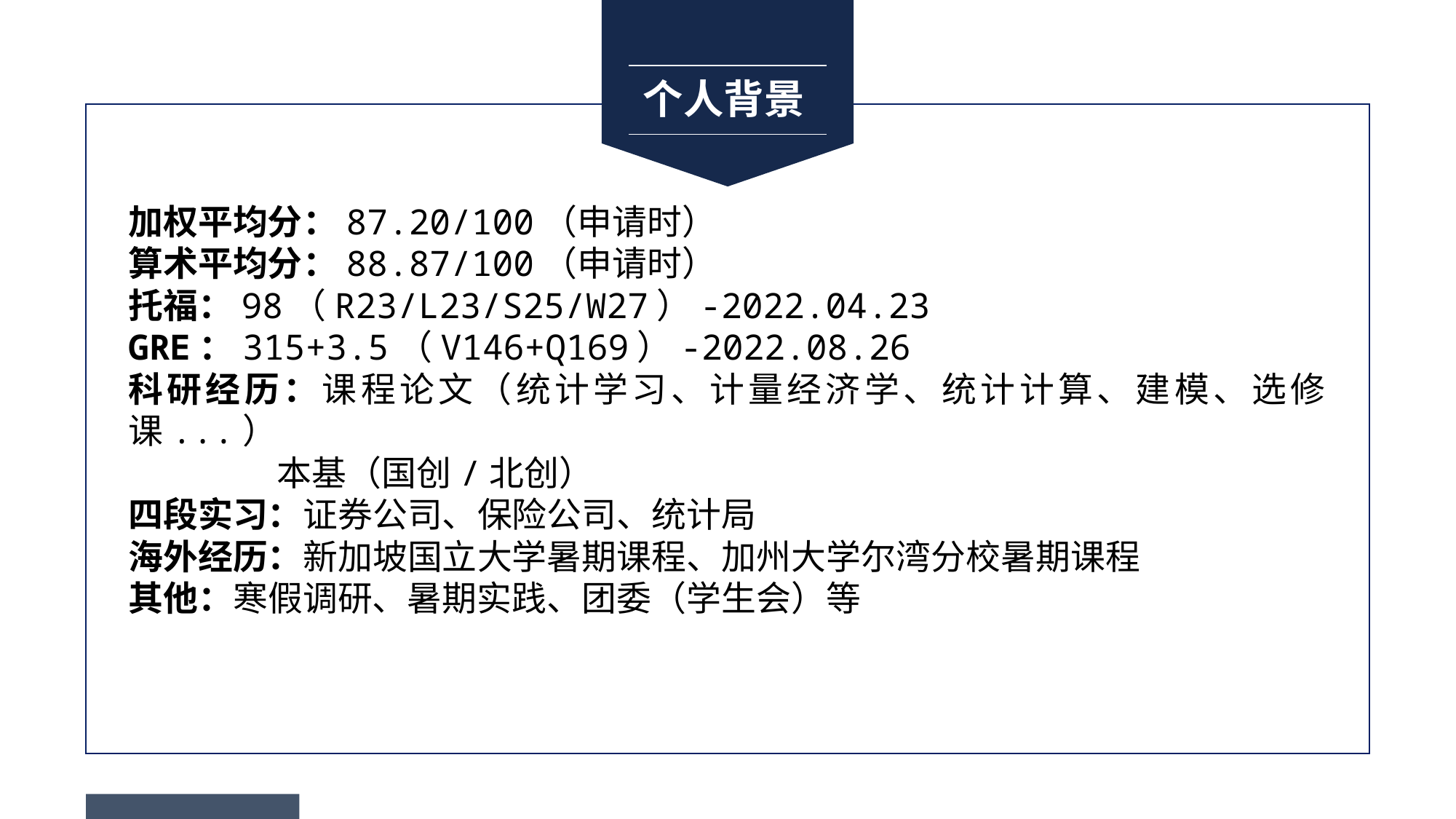

个人背景

加权平均分：87.20/100（申请时）
算术平均分：88.87/100（申请时）
托福：98（R23/L23/S25/W27）-2022.04.23
GRE：315+3.5（V146+Q169）-2022.08.26
科研经历：课程论文（统计学习、计量经济学、统计计算、建模、选修课...）
	    本基（国创/北创）
四段实习：证券公司、保险公司、统计局
海外经历：新加坡国立大学暑期课程、加州大学尔湾分校暑期课程
其他：寒假调研、暑期实践、团委（学生会）等